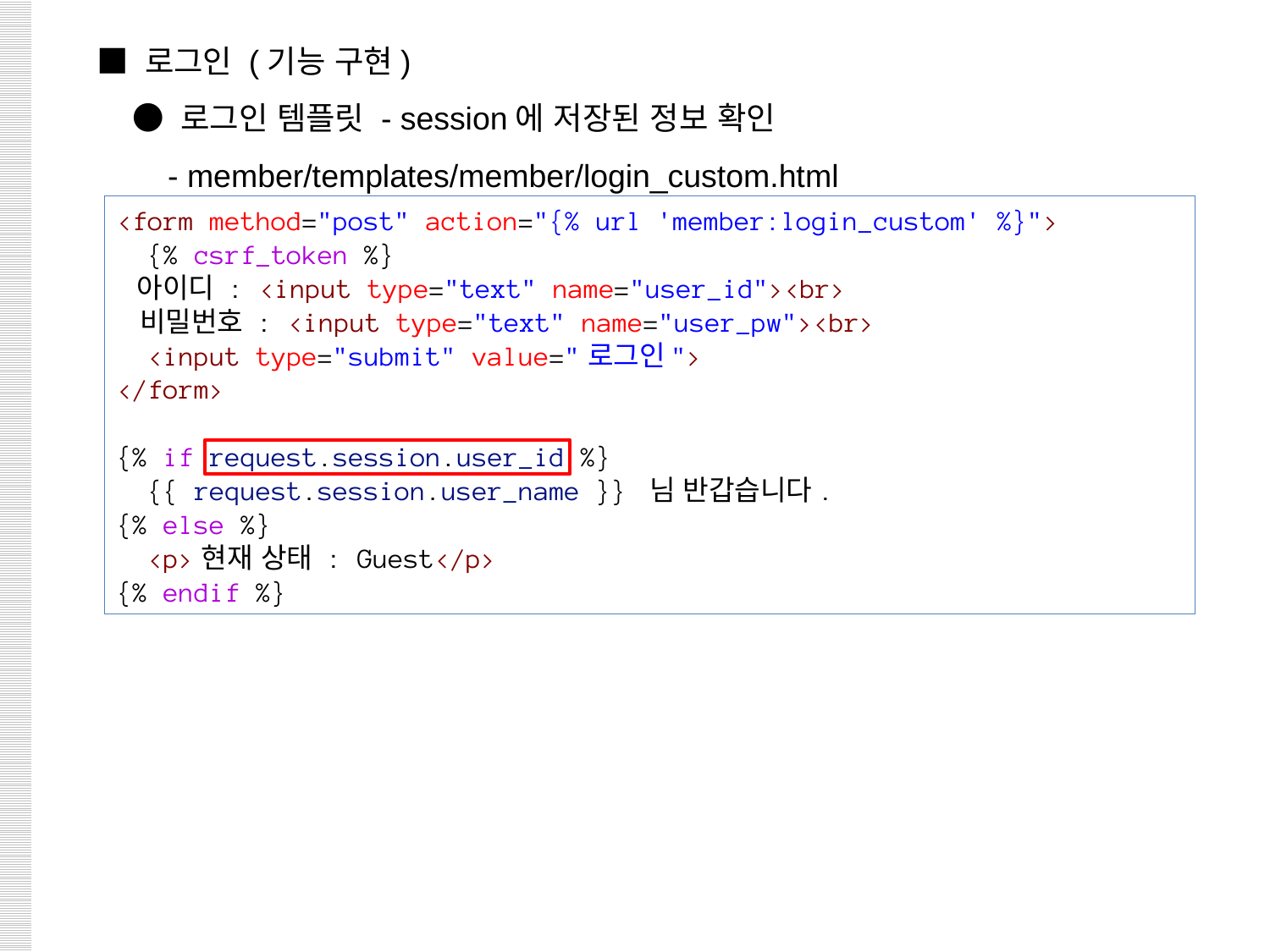

■ 로그인 (기능 구현)
    ● 로그인 템플릿 - session에 저장된 정보 확인
        - member/templates/member/login_custom.html
<form method="post" action="{% url 'member:login_custom' %}">
  {% csrf_token %}
  아이디 : <input type="text" name="user_id"><br>
  비밀번호 : <input type="text" name="user_pw"><br>
  <input type="submit" value="로그인">
</form>
{% if request.session.user_id %}
  {{ request.session.user_name }} 님 반갑습니다.
{% else %}
  <p>현재 상태 : Guest</p>
{% endif %}